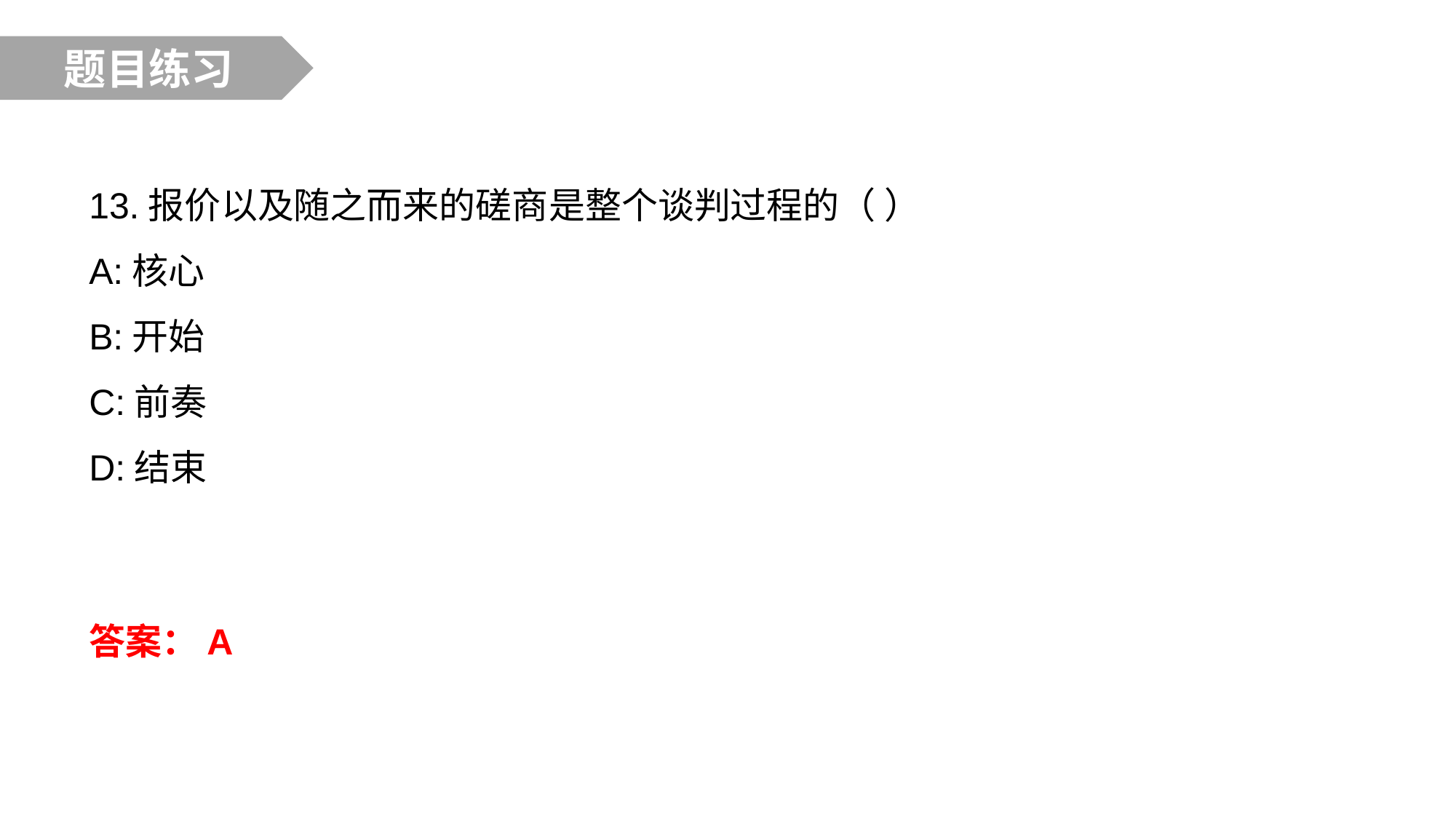

题目练习
13.报价以及随之而来的磋商是整个谈判过程的（ ）
A:核心
B:开始
C:前奏
D:结束
答案：A